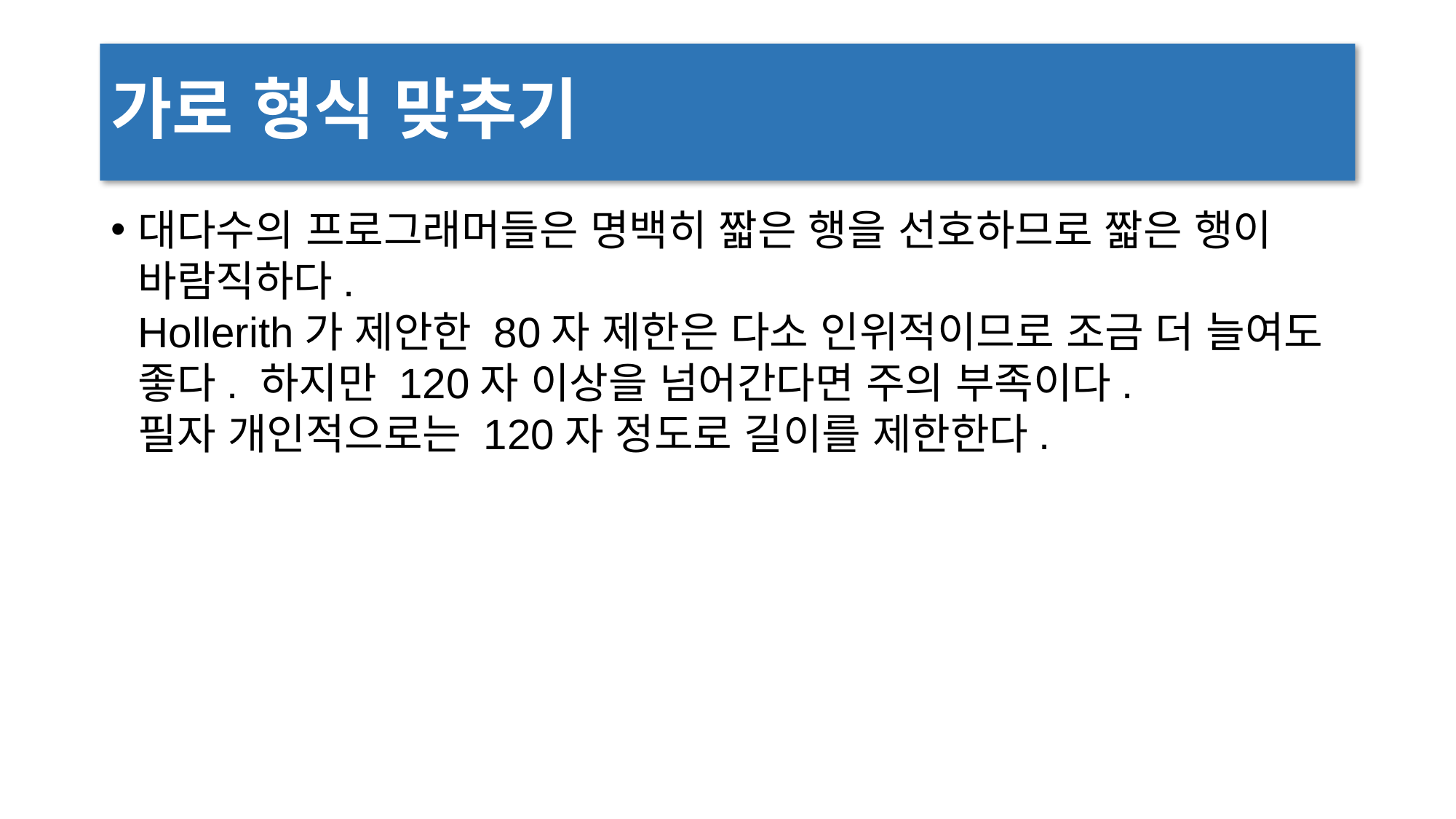

# 가로 형식 맞추기
대다수의 프로그래머들은 명백히 짧은 행을 선호하므로 짧은 행이 바람직하다.
Hollerith가 제안한 80자 제한은 다소 인위적이므로 조금 더 늘여도 좋다. 하지만 120자 이상을 넘어간다면 주의 부족이다.
필자 개인적으로는 120자 정도로 길이를 제한한다.